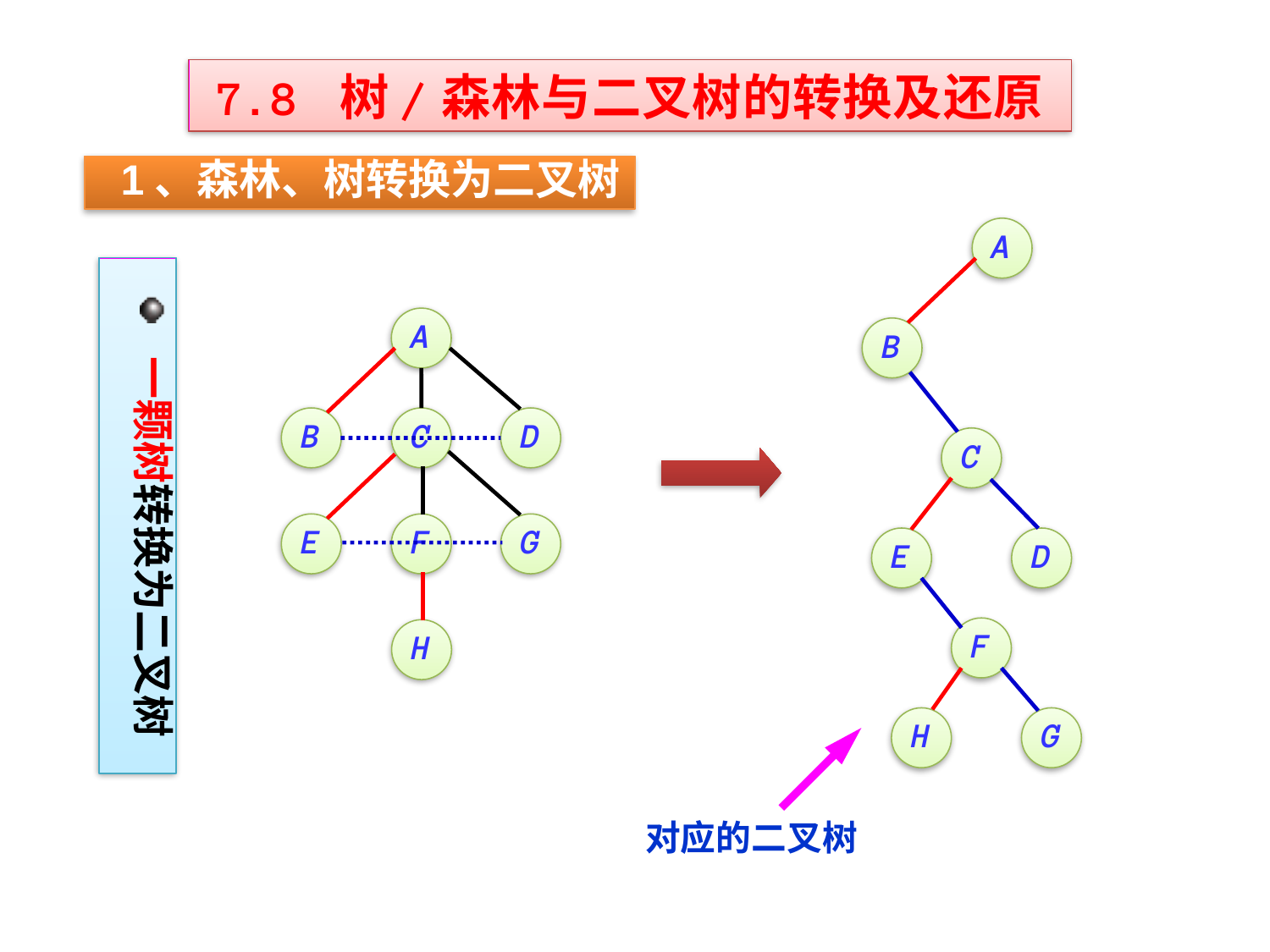

7.8 树/森林与二叉树的转换及还原
  1、森林、树转换为二叉树
A

B

C

E
D

F

H
G

一颗树转换为二叉树
A

B
C
D

E
F
G

H

对应的二叉树